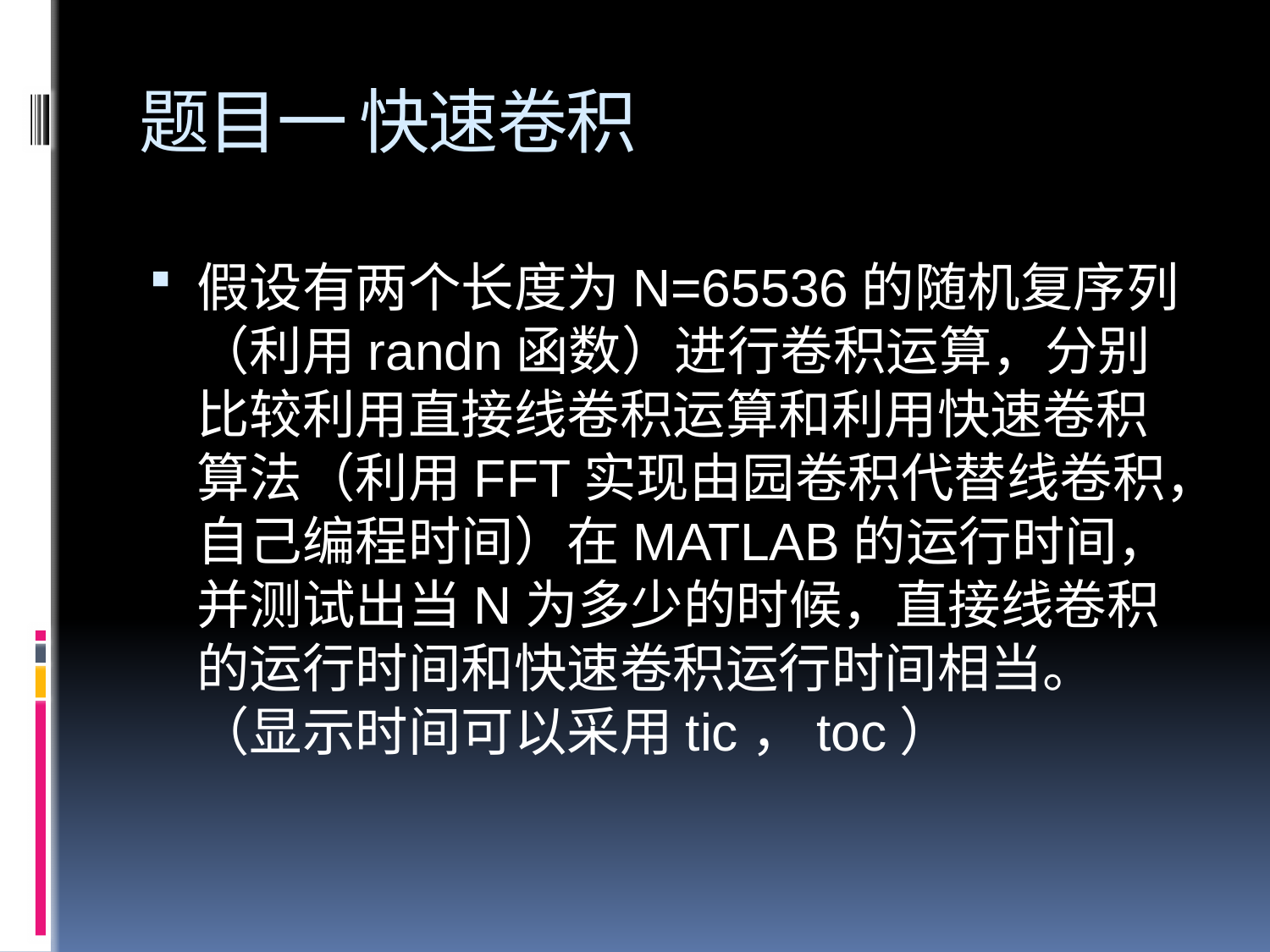

# 题目一 快速卷积
假设有两个长度为N=65536的随机复序列（利用randn函数）进行卷积运算，分别比较利用直接线卷积运算和利用快速卷积算法（利用FFT实现由园卷积代替线卷积，自己编程时间）在MATLAB的运行时间，并测试出当N为多少的时候，直接线卷积的运行时间和快速卷积运行时间相当。（显示时间可以采用tic，toc）